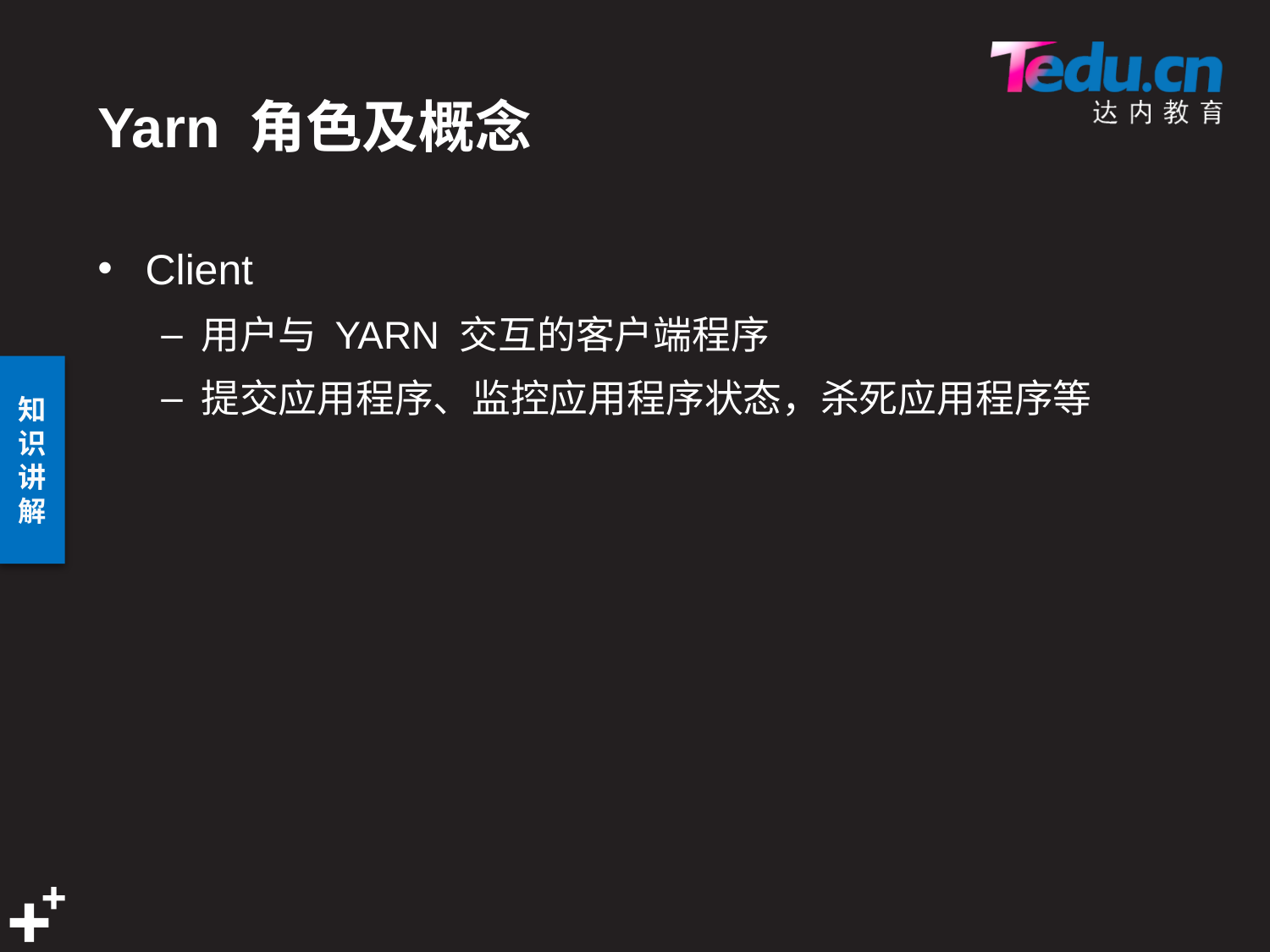

# Yarn 角色及概念
Client
用户与 YARN 交互的客户端程序
提交应用程序、监控应用程序状态，杀死应用程序等